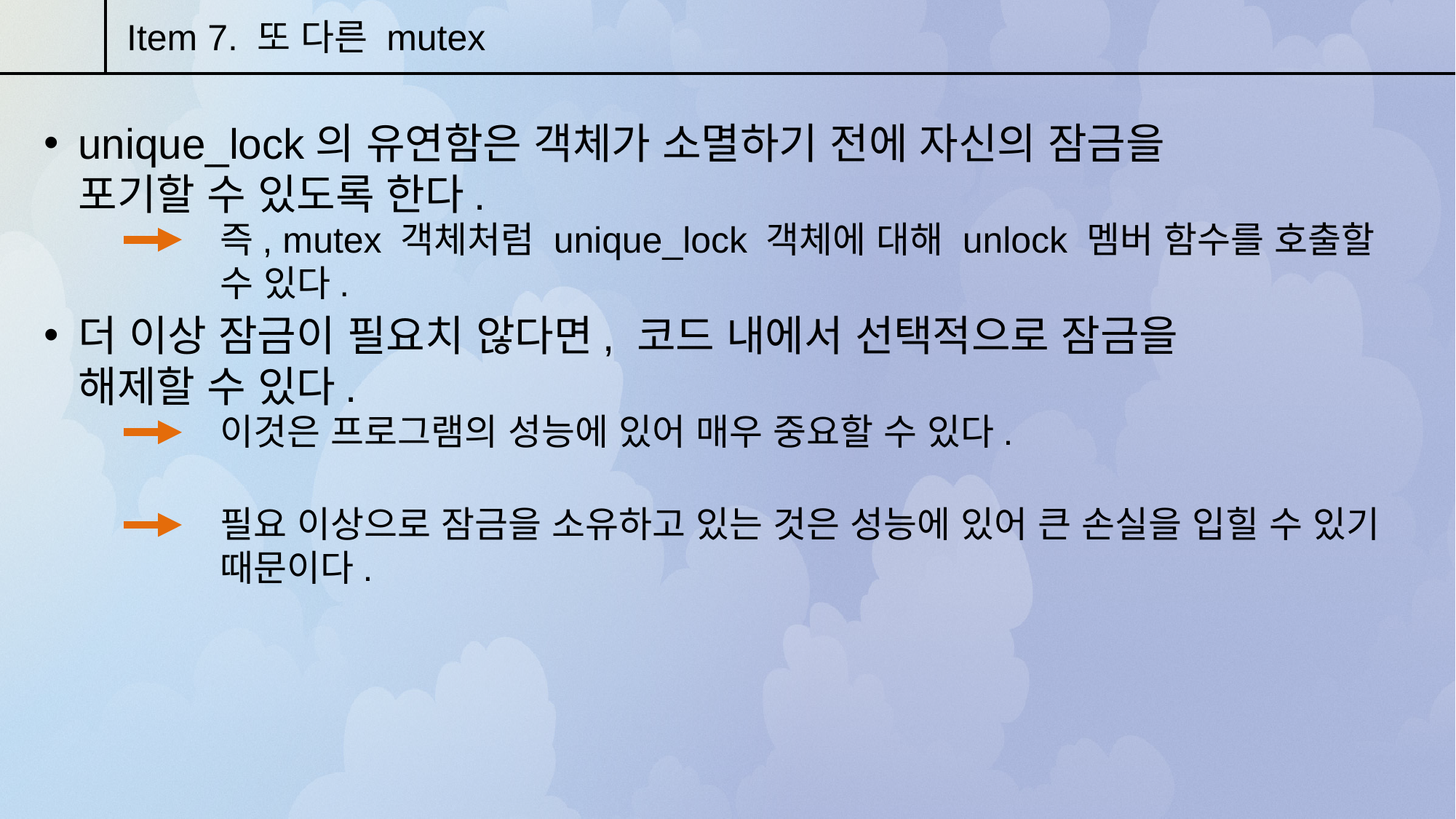

Item 7. 또 다른 mutex
unique_lock의 유연함은 객체가 소멸하기 전에 자신의 잠금을 포기할 수 있도록 한다.
즉, mutex 객체처럼 unique_lock 객체에 대해 unlock 멤버 함수를 호출할 수 있다.
더 이상 잠금이 필요치 않다면, 코드 내에서 선택적으로 잠금을 해제할 수 있다.
이것은 프로그램의 성능에 있어 매우 중요할 수 있다.
필요 이상으로 잠금을 소유하고 있는 것은 성능에 있어 큰 손실을 입힐 수 있기 때문이다.